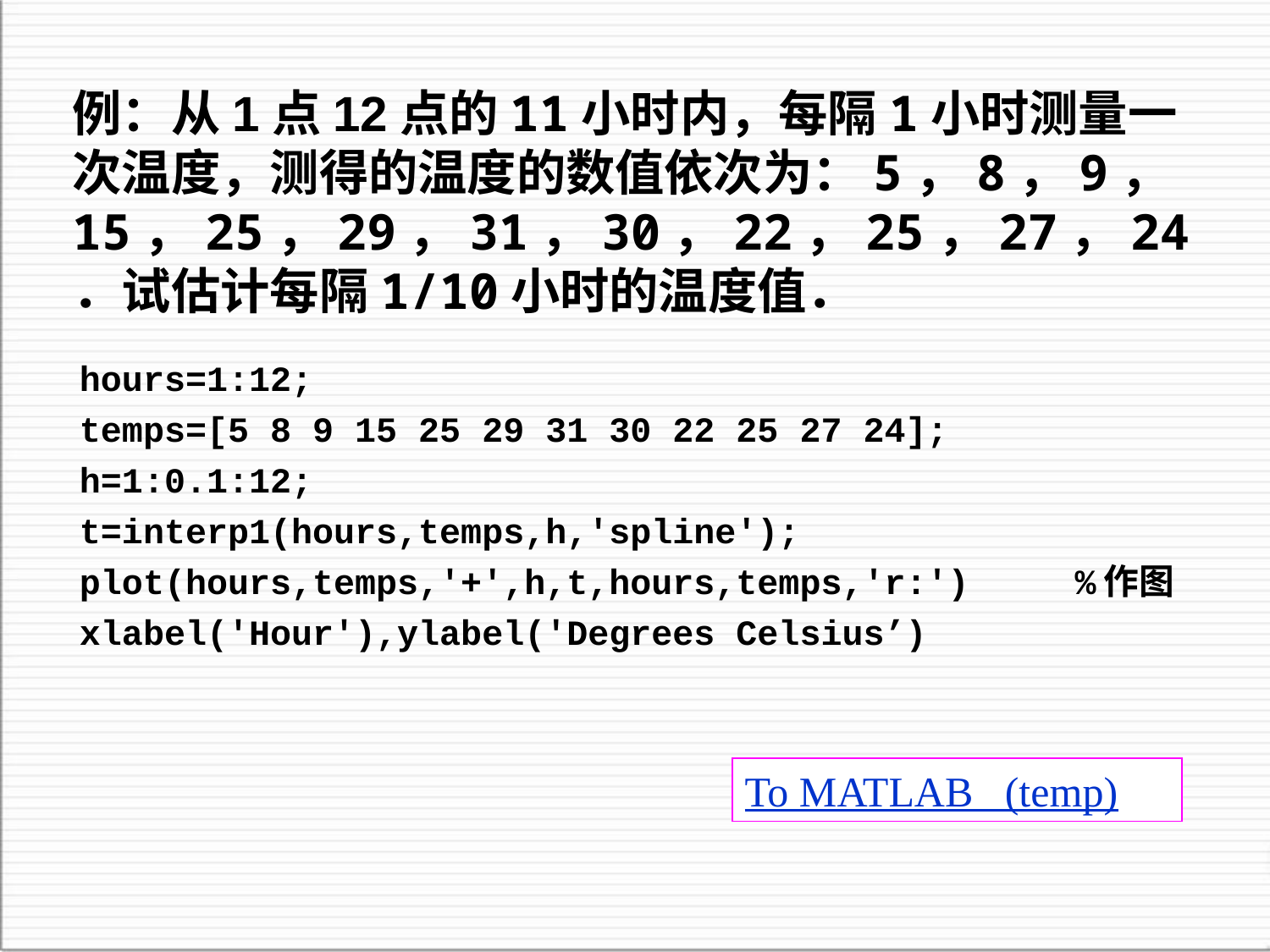

例：从1点12点的11小时内，每隔1小时测量一次温度，测得的温度的数值依次为：5，8，9，15，25，29，31，30，22，25，27，24．试估计每隔1/10小时的温度值．
hours=1:12;
temps=[5 8 9 15 25 29 31 30 22 25 27 24];
h=1:0.1:12;
t=interp1(hours,temps,h,'spline');
plot(hours,temps,'+',h,t,hours,temps,'r:')     %作图
xlabel('Hour'),ylabel('Degrees Celsius’)
To MATLAB   (temp)